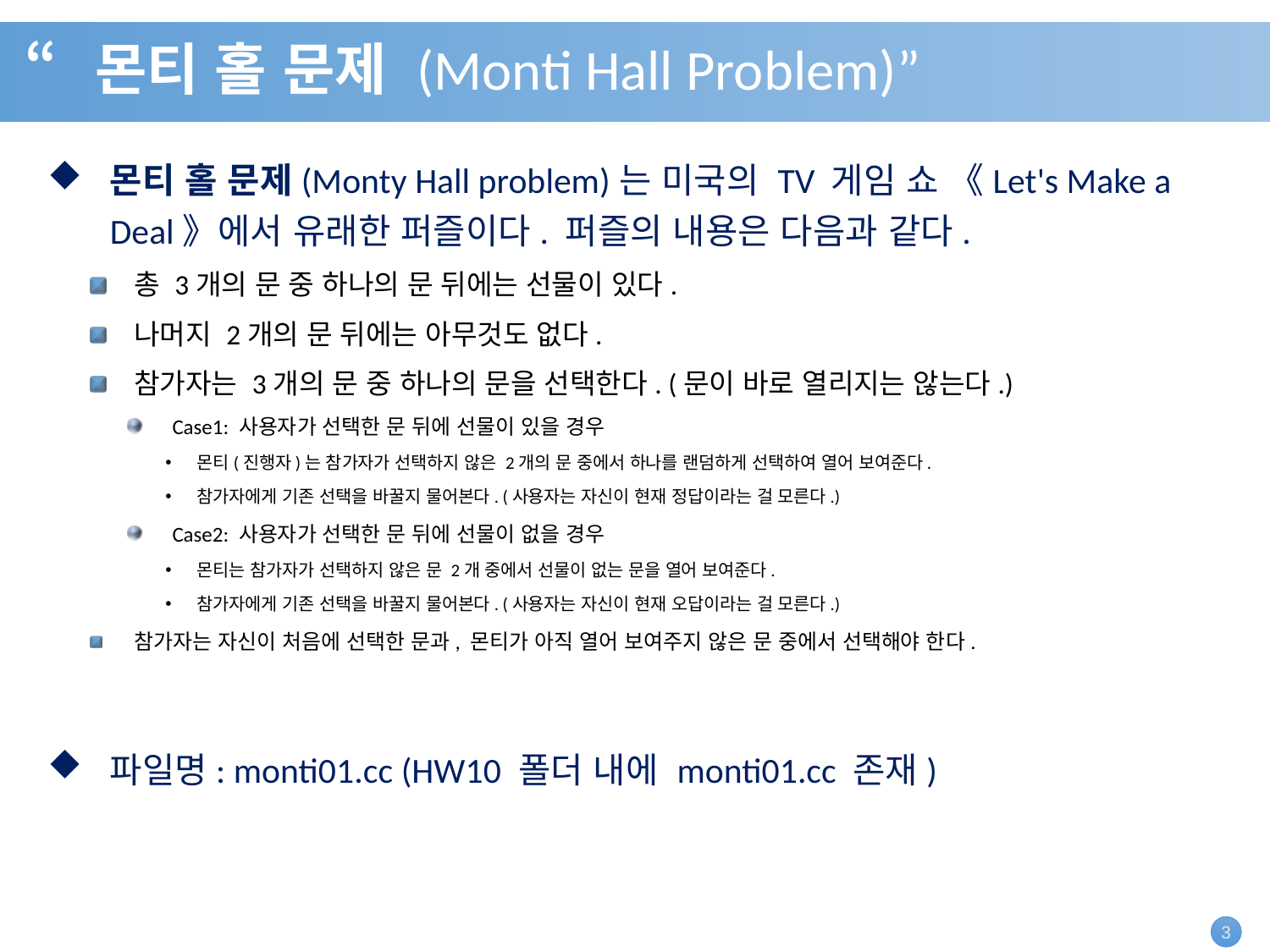

# “몬티 홀 문제 (Monti Hall Problem)”
몬티 홀 문제(Monty Hall problem)는 미국의 TV 게임 쇼 《Let's Make a Deal》에서 유래한 퍼즐이다. 퍼즐의 내용은 다음과 같다.
총 3개의 문 중 하나의 문 뒤에는 선물이 있다.
나머지 2개의 문 뒤에는 아무것도 없다.
참가자는 3개의 문 중 하나의 문을 선택한다. (문이 바로 열리지는 않는다.)
Case1: 사용자가 선택한 문 뒤에 선물이 있을 경우
몬티(진행자)는 참가자가 선택하지 않은 2개의 문 중에서 하나를 랜덤하게 선택하여 열어 보여준다.
참가자에게 기존 선택을 바꿀지 물어본다. (사용자는 자신이 현재 정답이라는 걸 모른다.)
Case2: 사용자가 선택한 문 뒤에 선물이 없을 경우
몬티는 참가자가 선택하지 않은 문 2개 중에서 선물이 없는 문을 열어 보여준다.
참가자에게 기존 선택을 바꿀지 물어본다. (사용자는 자신이 현재 오답이라는 걸 모른다.)
참가자는 자신이 처음에 선택한 문과, 몬티가 아직 열어 보여주지 않은 문 중에서 선택해야 한다.

파일명: monti01.cc (HW10 폴더 내에 monti01.cc 존재)